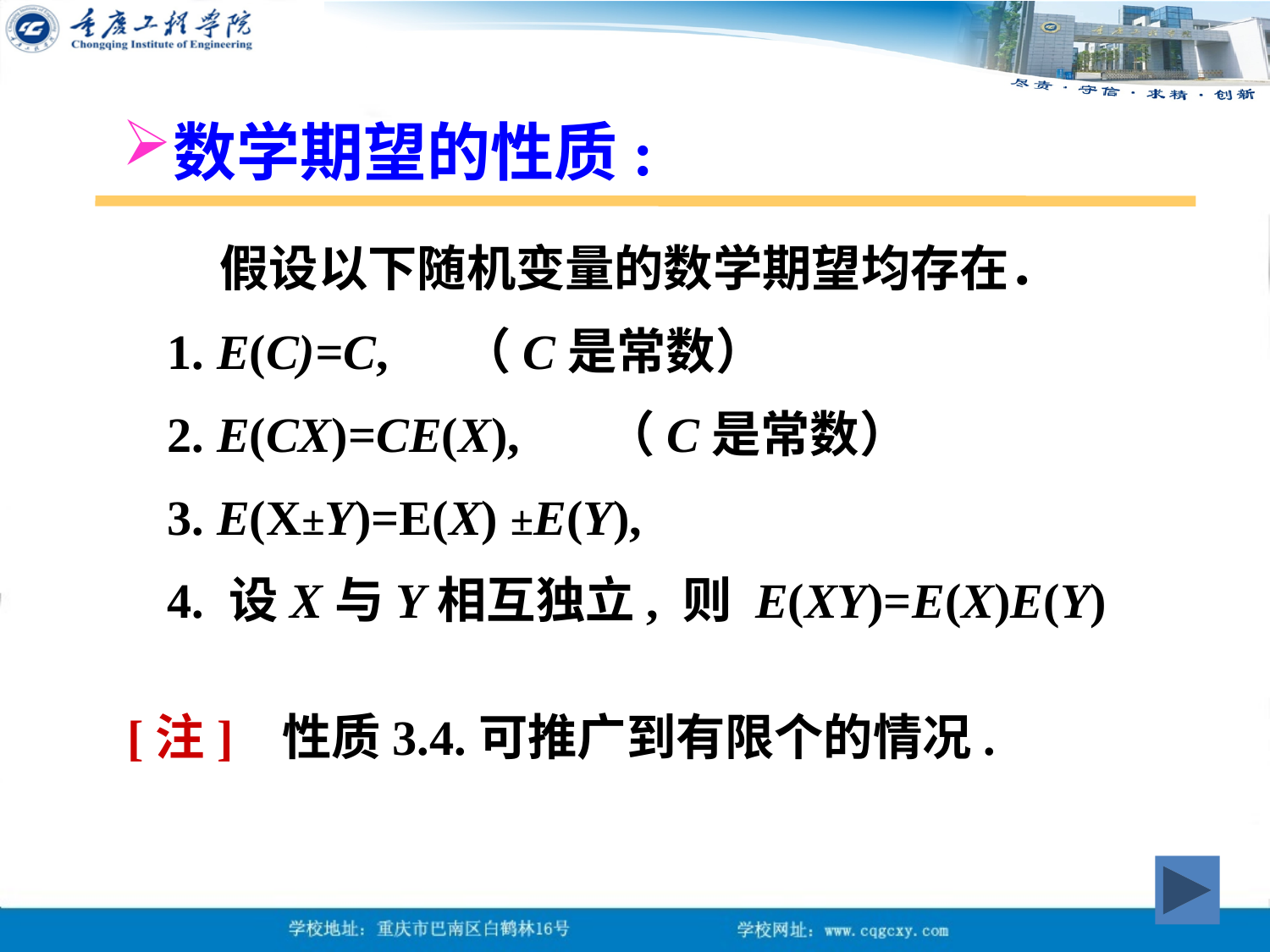

数学期望的性质:

        假设以下随机变量的数学期望均存在．
    1. E(C)=C,     （C是常数）
    2. E(CX)=CE(X),      （C是常数）
    3. E(X±Y)=E(X) ±E(Y),
    4. 设X与Y相互独立, 则 E(XY)=E(X)E(Y)

[注]   性质3.4.可推广到有限个的情况.